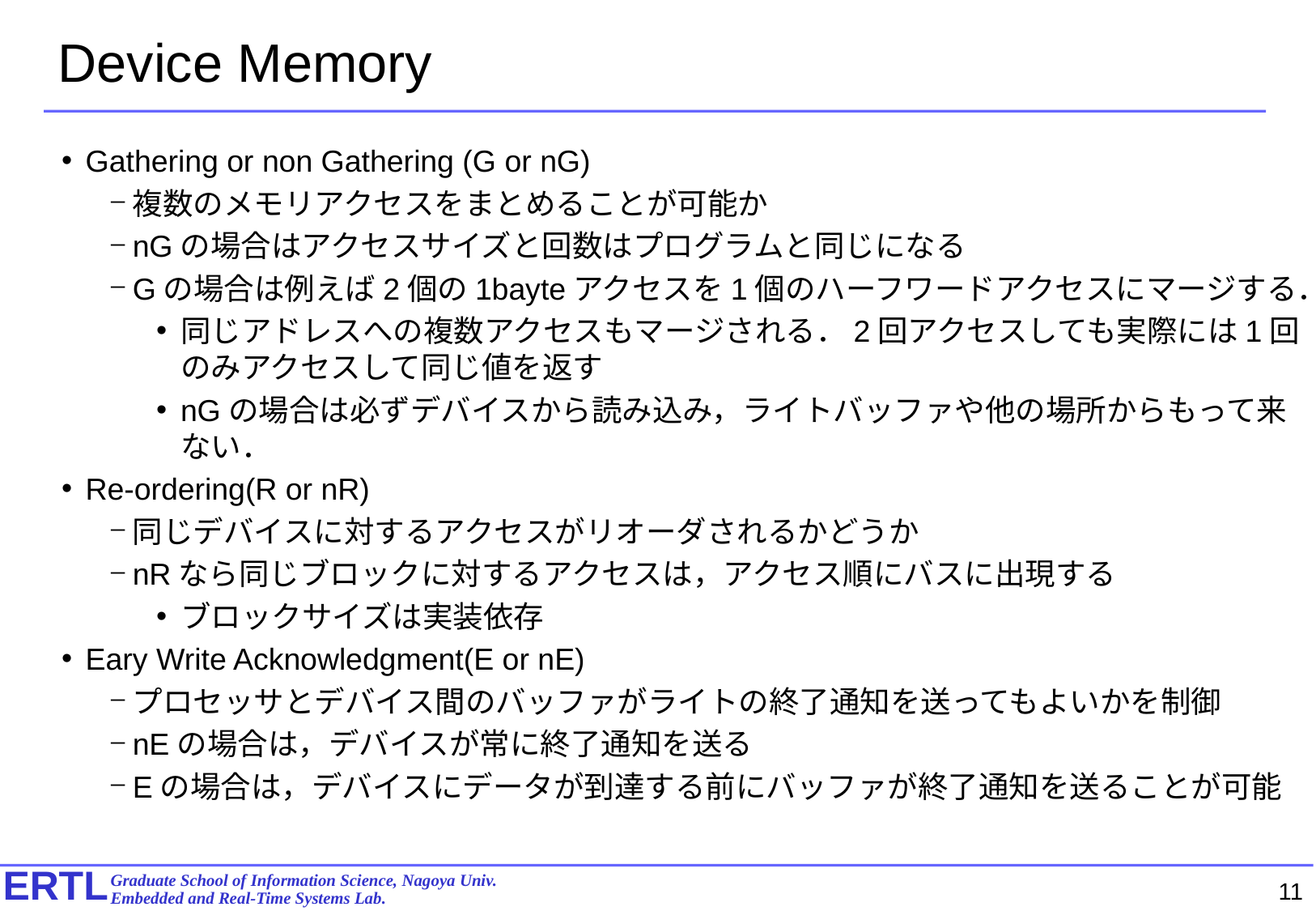

# Device Memory
Gathering or non Gathering (G or nG)
複数のメモリアクセスをまとめることが可能か
nGの場合はアクセスサイズと回数はプログラムと同じになる
Gの場合は例えば2個の1bayteアクセスを1個のハーフワードアクセスにマージする．
同じアドレスへの複数アクセスもマージされる．2回アクセスしても実際には1回のみアクセスして同じ値を返す
nGの場合は必ずデバイスから読み込み，ライトバッファや他の場所からもって来ない．
Re-ordering(R or nR)
同じデバイスに対するアクセスがリオーダされるかどうか
nRなら同じブロックに対するアクセスは，アクセス順にバスに出現する
ブロックサイズは実装依存
Eary Write Acknowledgment(E or nE)
プロセッサとデバイス間のバッファがライトの終了通知を送ってもよいかを制御
nEの場合は，デバイスが常に終了通知を送る
Eの場合は，デバイスにデータが到達する前にバッファが終了通知を送ることが可能

11